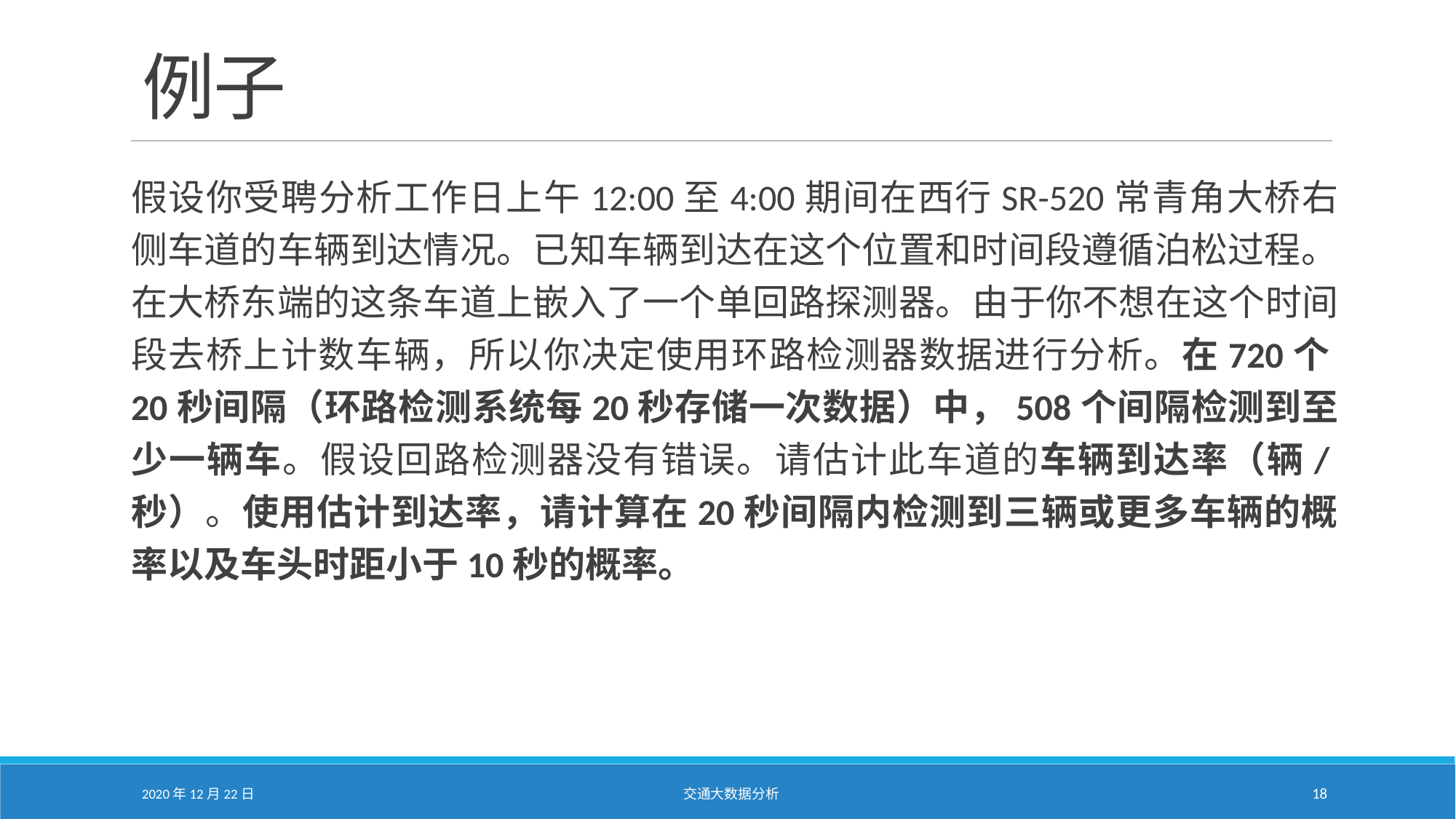

# 例子
假设你受聘分析工作日上午12:00至4:00期间在西行SR-520常青角大桥右侧车道的车辆到达情况。已知车辆到达在这个位置和时间段遵循泊松过程。在大桥东端的这条车道上嵌入了一个单回路探测器。由于你不想在这个时间段去桥上计数车辆，所以你决定使用环路检测器数据进行分析。在720个20秒间隔（环路检测系统每20秒存储一次数据）中，508个间隔检测到至少一辆车。假设回路检测器没有错误。请估计此车道的车辆到达率（辆/秒）。使用估计到达率，请计算在20秒间隔内检测到三辆或更多车辆的概率以及车头时距小于10秒的概率。
2020年12月22日
交通大数据分析
18